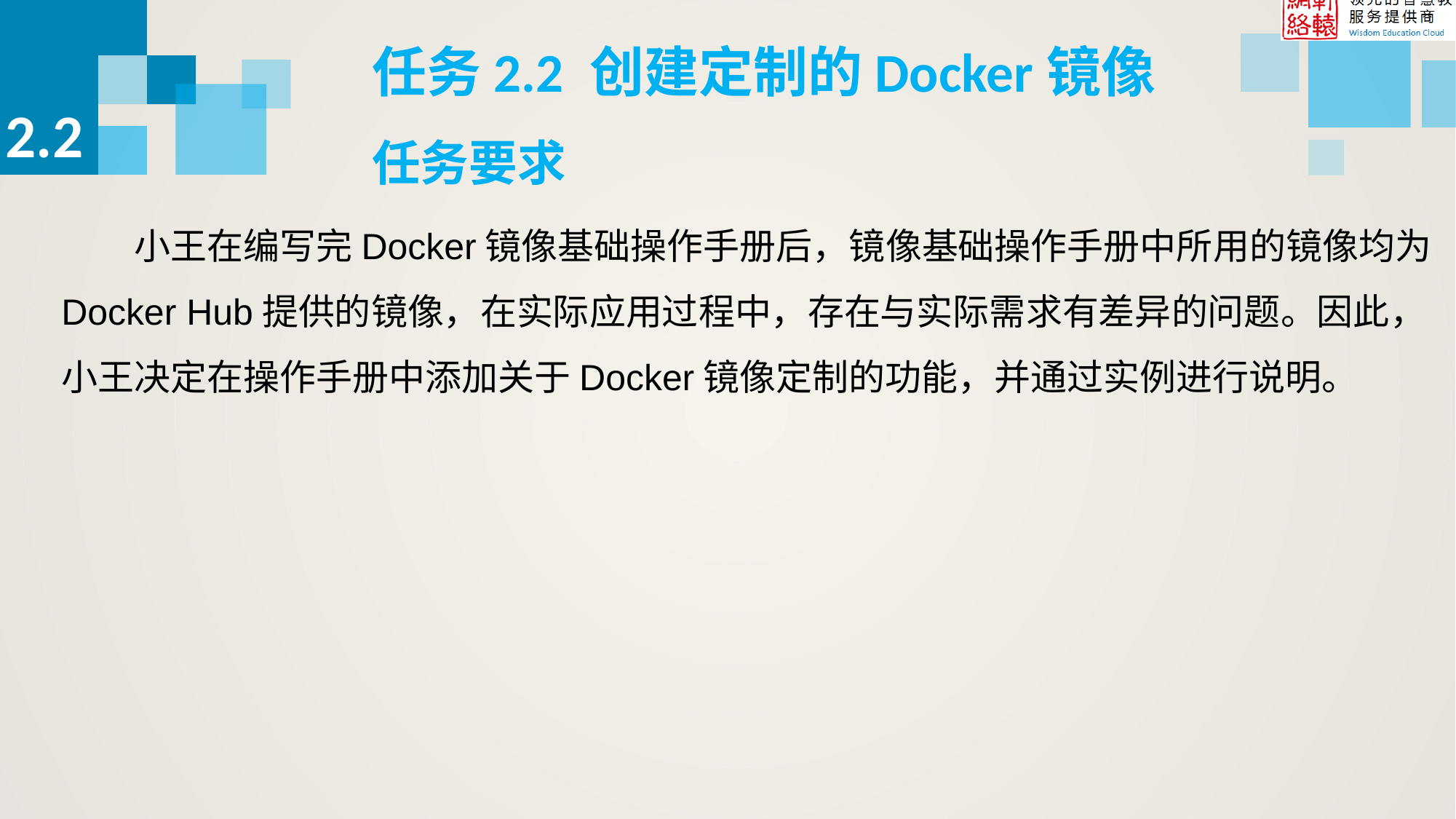

任务2.2 创建定制的Docker镜像
2.2
任务要求
小王在编写完Docker镜像基础操作手册后，镜像基础操作手册中所用的镜像均为Docker Hub提供的镜像，在实际应用过程中，存在与实际需求有差异的问题。因此，小王决定在操作手册中添加关于Docker镜像定制的功能，并通过实例进行说明。